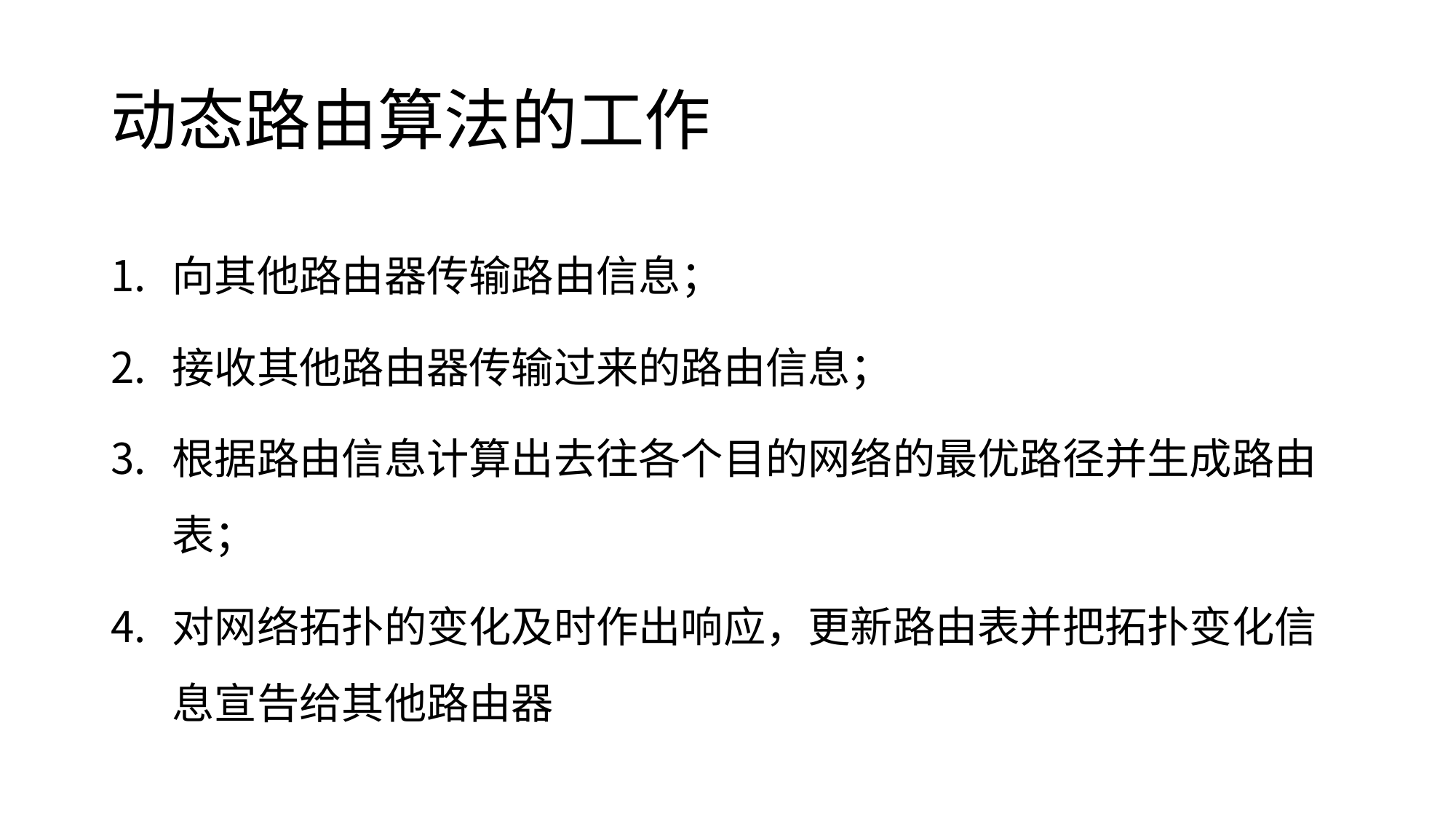

# 动态路由算法的工作
向其他路由器传输路由信息；
接收其他路由器传输过来的路由信息；
根据路由信息计算出去往各个目的网络的最优路径并生成路由表；
对网络拓扑的变化及时作出响应，更新路由表并把拓扑变化信息宣告给其他路由器